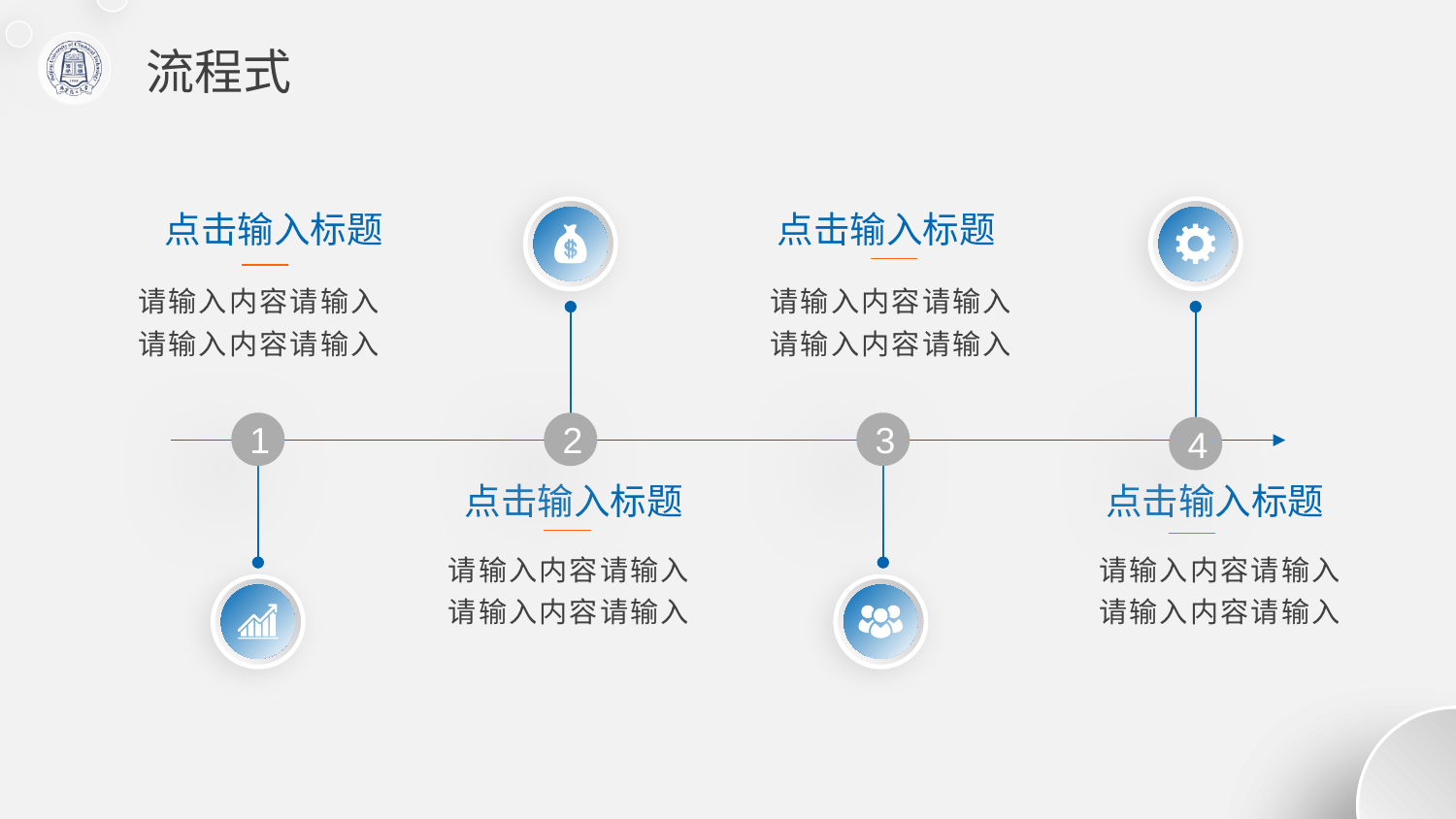

流程式

2
3
1
4

点击输入标题
点击输入标题
请输入内容请输入
请输入内容请输入
请输入内容请输入
请输入内容请输入
点击输入标题
点击输入标题
请输入内容请输入
请输入内容请输入
请输入内容请输入
请输入内容请输入